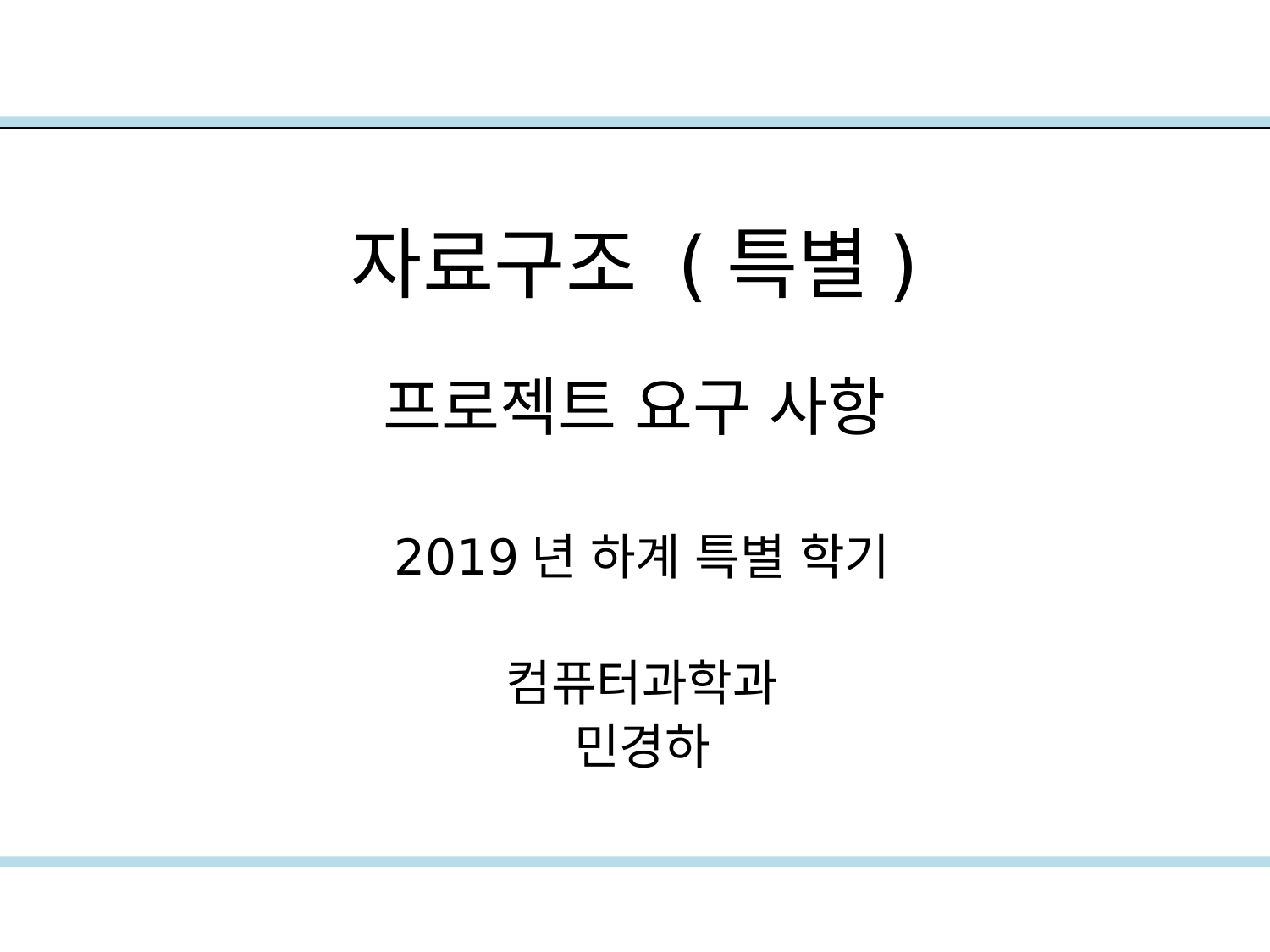

# 자료구조 (특별) 프로젝트 요구 사항
2019년 하계 특별 학기

컴퓨터과학과
민경하